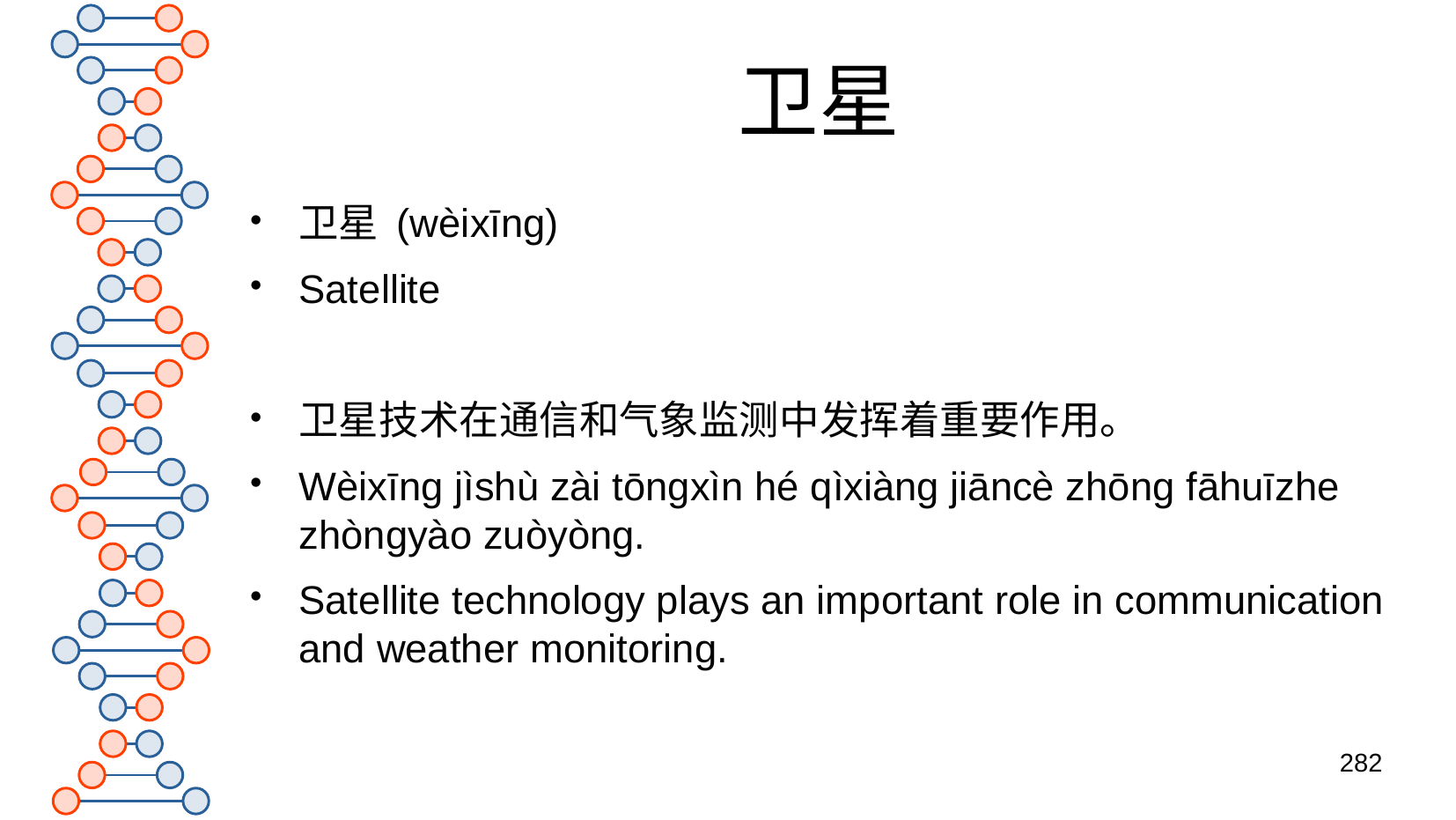

# 卫星
卫星 (wèixīng)
Satellite

卫星技术在通信和气象监测中发挥着重要作用。
Wèixīng jìshù zài tōngxìn hé qìxiàng jiāncè zhōng fāhuīzhe zhòngyào zuòyòng.
Satellite technology plays an important role in communication and weather monitoring.

282